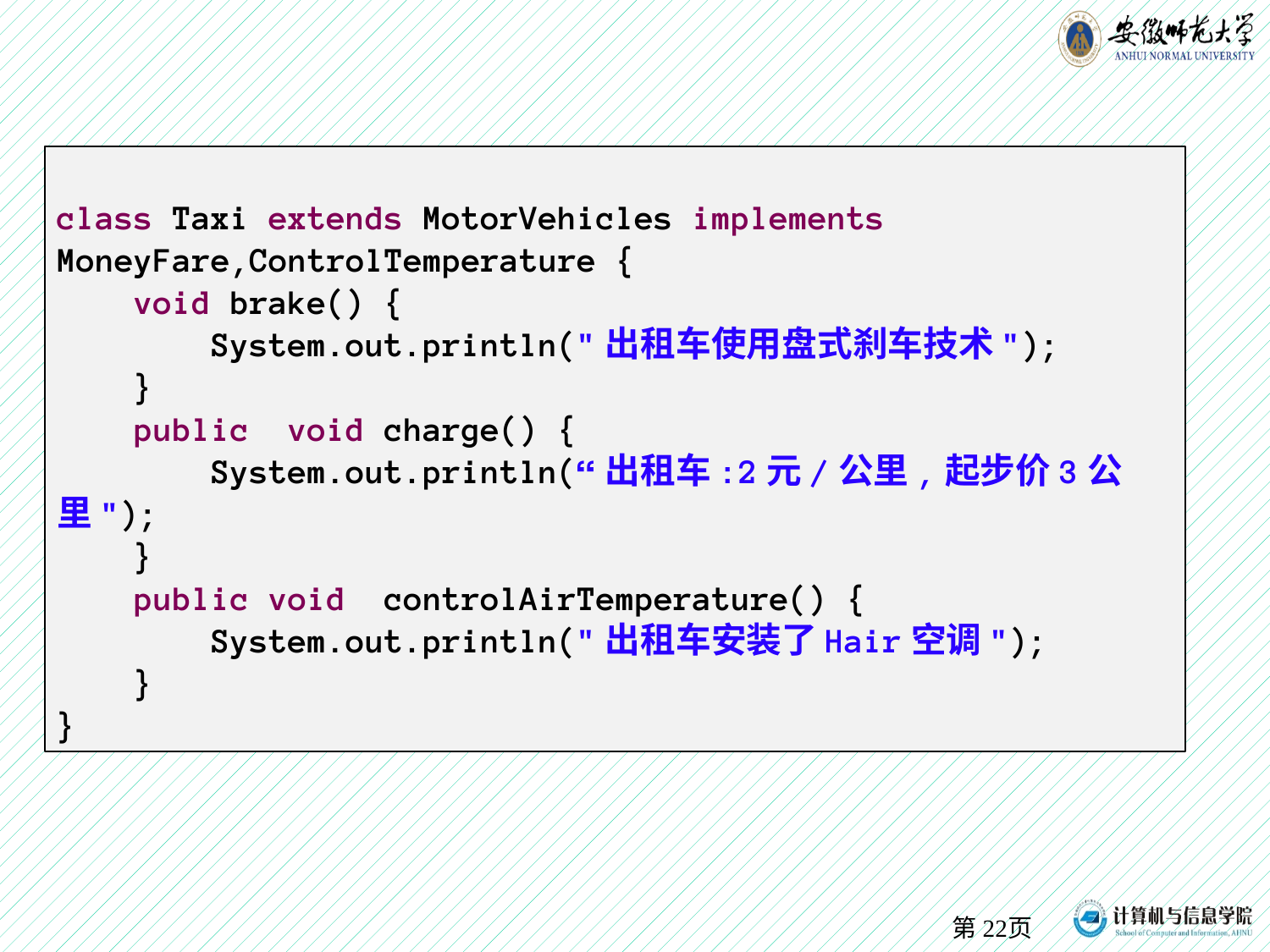

class Taxi extends MotorVehicles implements MoneyFare,ControlTemperature {
    void brake() {
        System.out.println("出租车使用盘式刹车技术");
    }
    public  void charge() {
        System.out.println(“出租车:2元/公里,起步价3公里");
    }
    public void  controlAirTemperature() {
        System.out.println("出租车安装了Hair空调");
    }
}
第22页